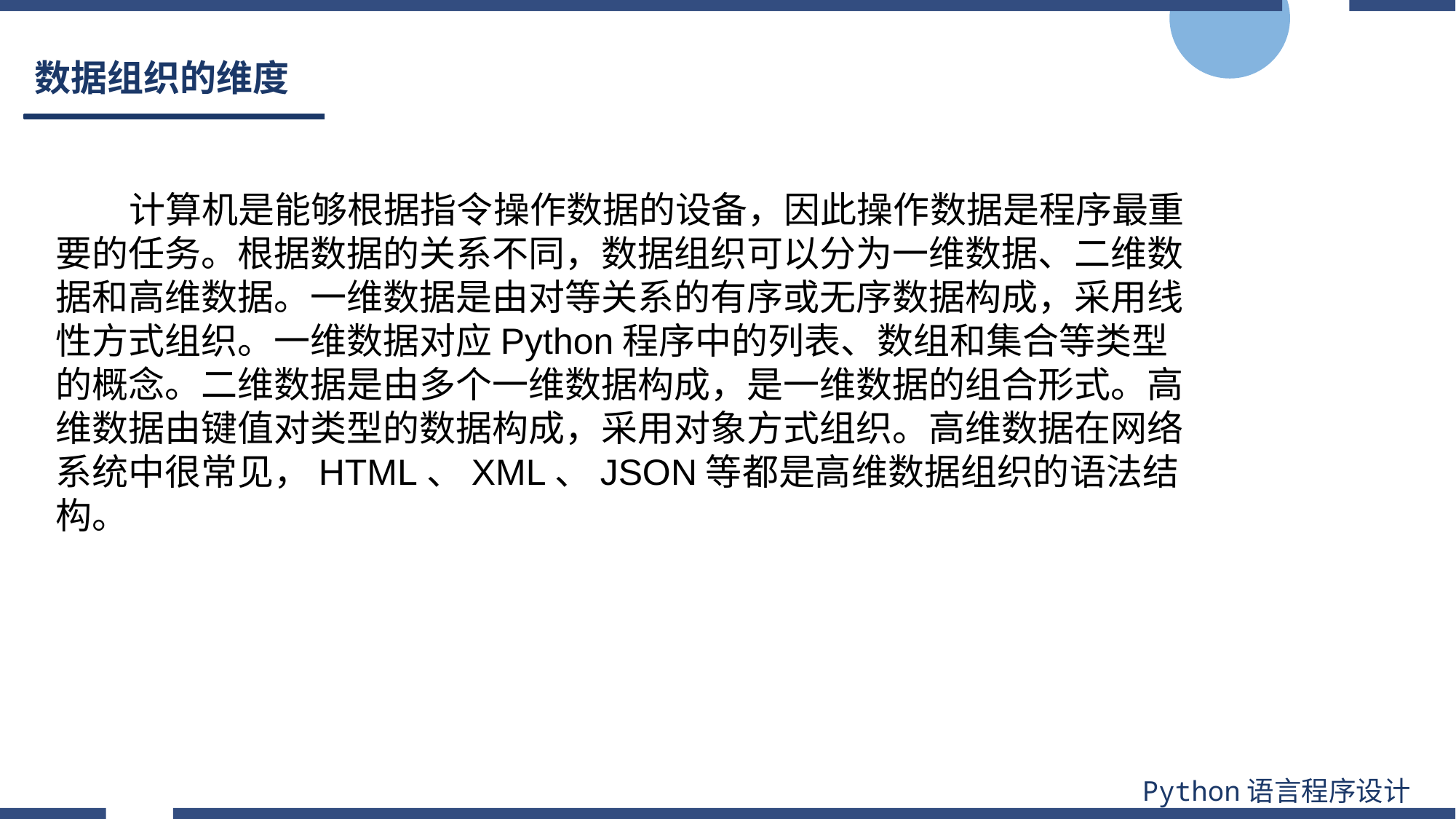

# 数据组织的维度
        计算机是能够根据指令操作数据的设备，因此操作数据是程序最重要的任务。根据数据的关系不同，数据组织可以分为一维数据、二维数据和高维数据。一维数据是由对等关系的有序或无序数据构成，采用线性方式组织。一维数据对应Python程序中的列表、数组和集合等类型的概念。二维数据是由多个一维数据构成，是一维数据的组合形式。高维数据由键值对类型的数据构成，采用对象方式组织。高维数据在网络系统中很常见，HTML、XML、JSON等都是高维数据组织的语法结构。